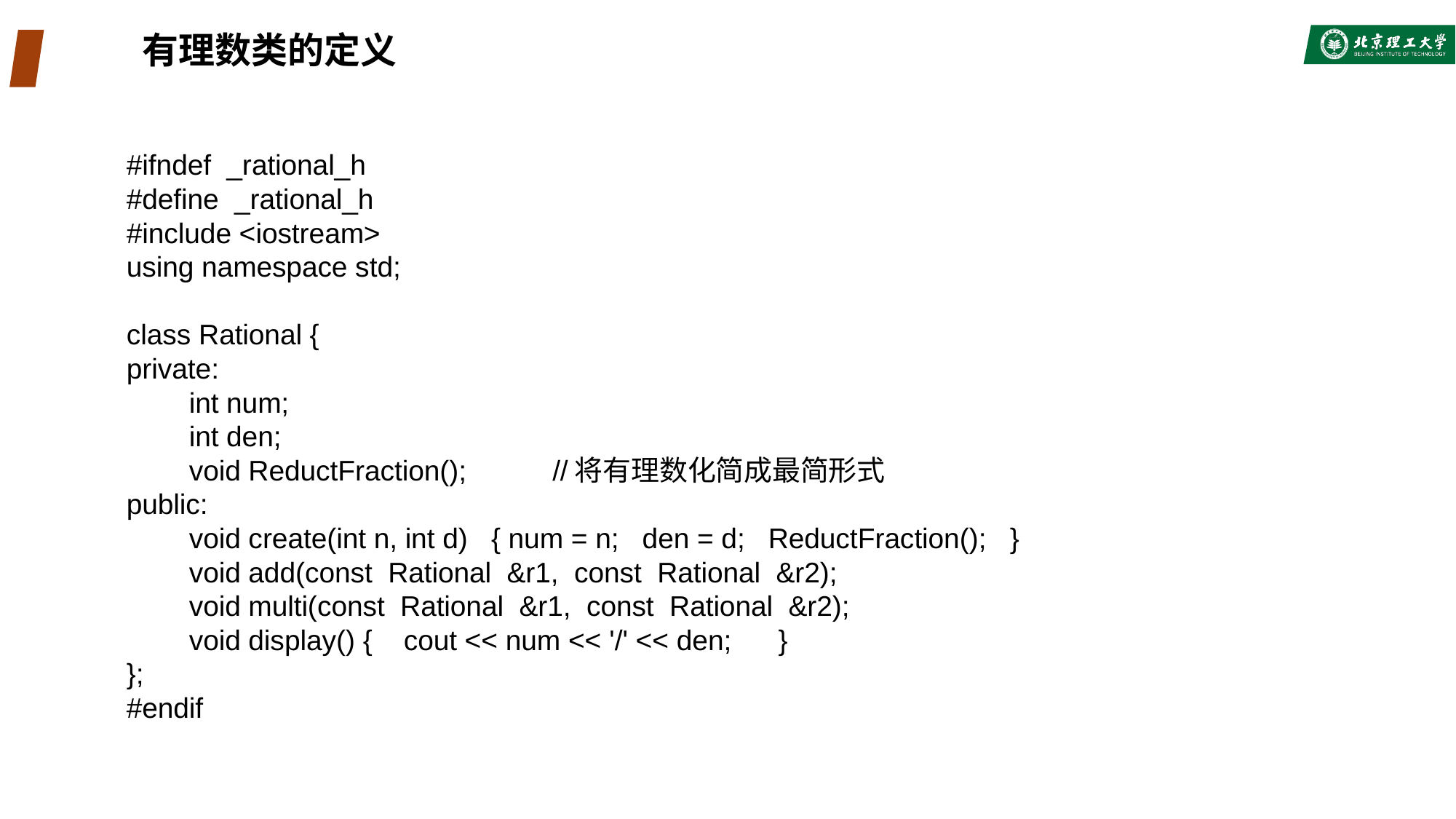

有理数类的定义
#
#ifndef  _rational_h
#define  _rational_h
#include <iostream>
using namespace std;

class Rational {
private:
        int num;
        int den;
        void ReductFraction();           //将有理数化简成最简形式
public:
        void create(int n, int d)   { num = n;   den = d;   ReductFraction();   }
        void add(const  Rational  &r1,  const  Rational  &r2);
        void multi(const  Rational  &r1,  const  Rational  &r2);
        void display() {    cout << num << '/' << den;      }
};
#endif